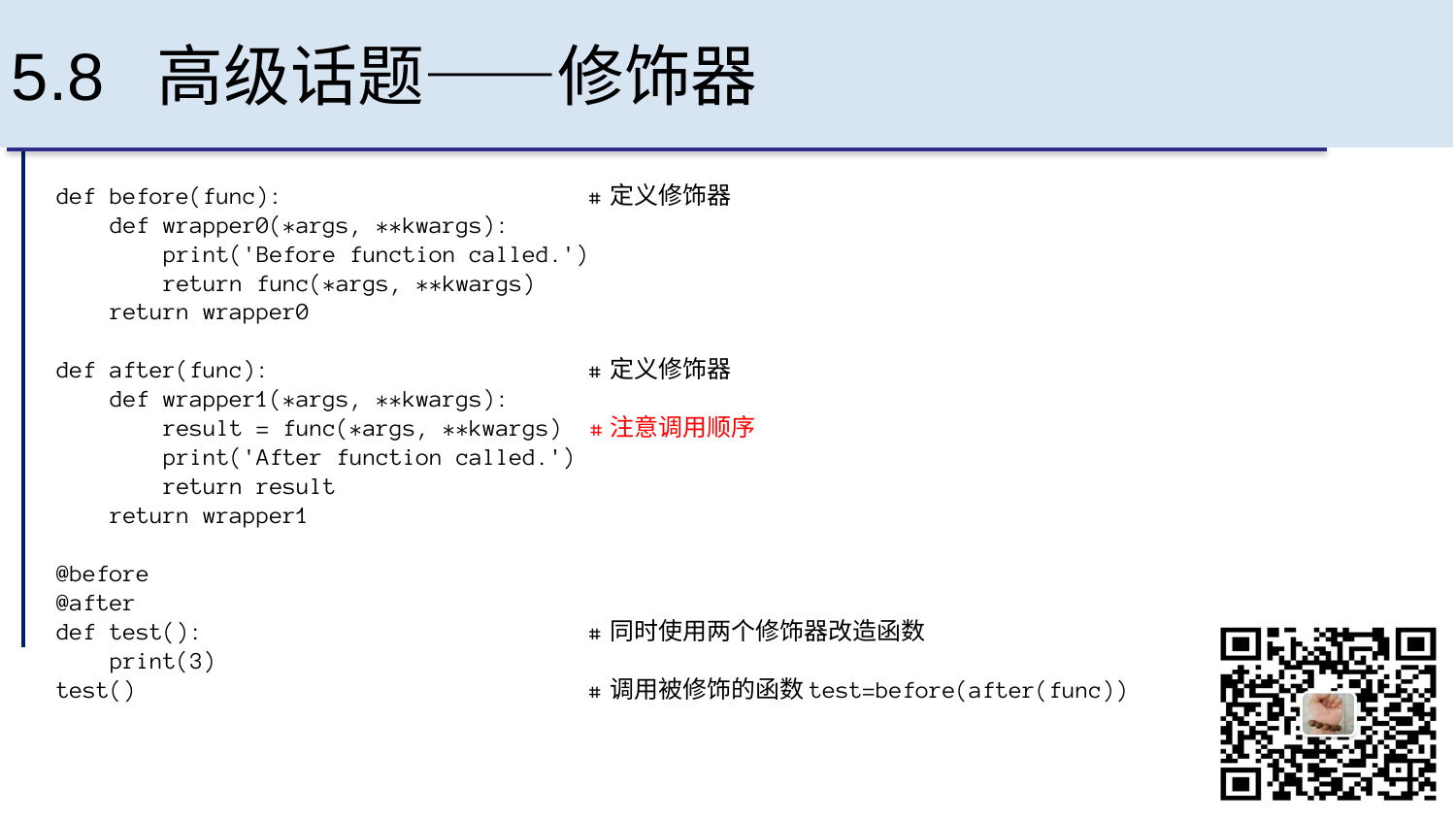

# 5.8  高级话题——修饰器
def before(func):                       #定义修饰器
    def wrapper0(*args, **kwargs):
        print('Before function called.')
        return func(*args, **kwargs)
    return wrapper0

def after(func):                        #定义修饰器
    def wrapper1(*args, **kwargs):
        result = func(*args, **kwargs)  #注意调用顺序
        print('After function called.')
        return result
    return wrapper1

@before
@after
def test():                             #同时使用两个修饰器改造函数
    print(3)
test()                                  #调用被修饰的函数test=before(after(func))